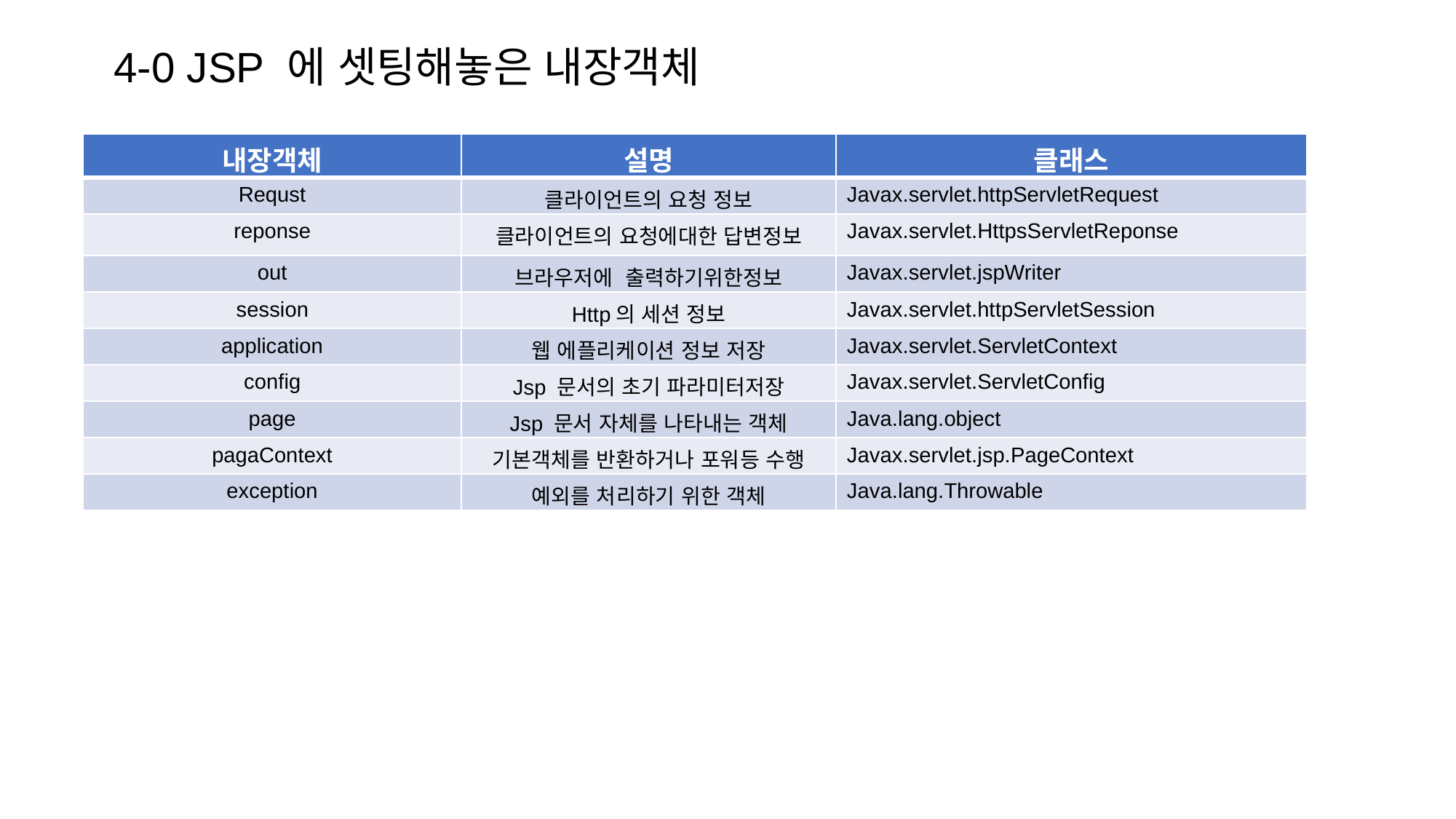

4-0 JSP 에 셋팅해놓은 내장객체
| 내장객체 | 설명 | 클래스 |
| --- | --- | --- |
| Requst | 클라이언트의 요청 정보 | Javax.servlet.httpServletRequest |
| reponse | 클라이언트의 요청에대한 답변정보 | Javax.servlet.HttpsServletReponse |
| out | 브라우저에 출력하기위한정보 | Javax.servlet.jspWriter |
| session | Http의 세션 정보 | Javax.servlet.httpServletSession |
| application | 웹 에플리케이션 정보 저장 | Javax.servlet.ServletContext |
| config | Jsp 문서의 초기 파라미터저장 | Javax.servlet.ServletConfig |
| page | Jsp 문서 자체를 나타내는 객체 | Java.lang.object |
| pagaContext | 기본객체를 반환하거나 포워등 수행 | Javax.servlet.jsp.PageContext |
| exception | 예외를 처리하기 위한 객체 | Java.lang.Throwable |